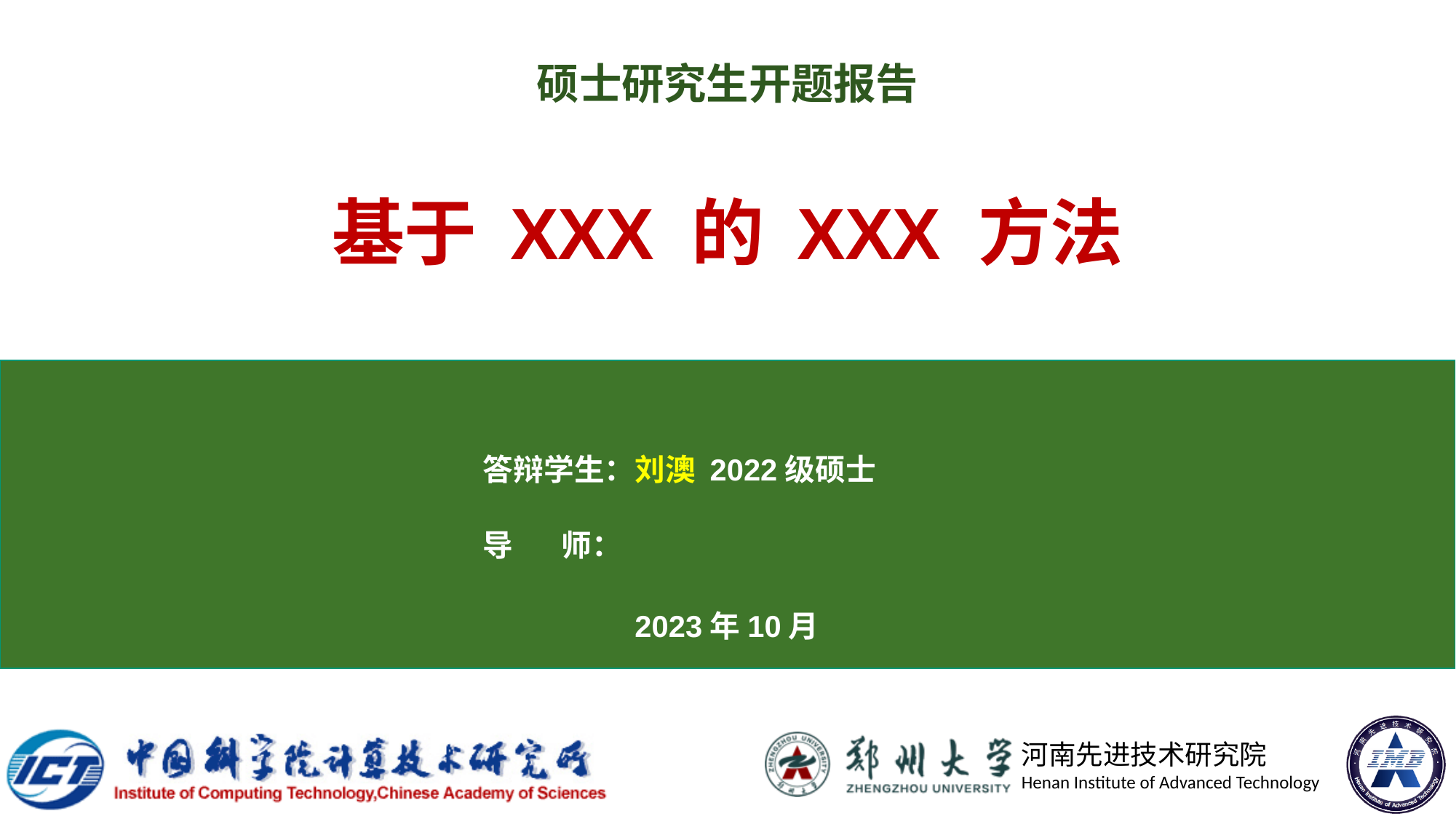

硕士研究生开题报告
基于 XXX 的 XXX 方法
答辩学生：刘澳 2022级硕士
导       师：
2023年10月